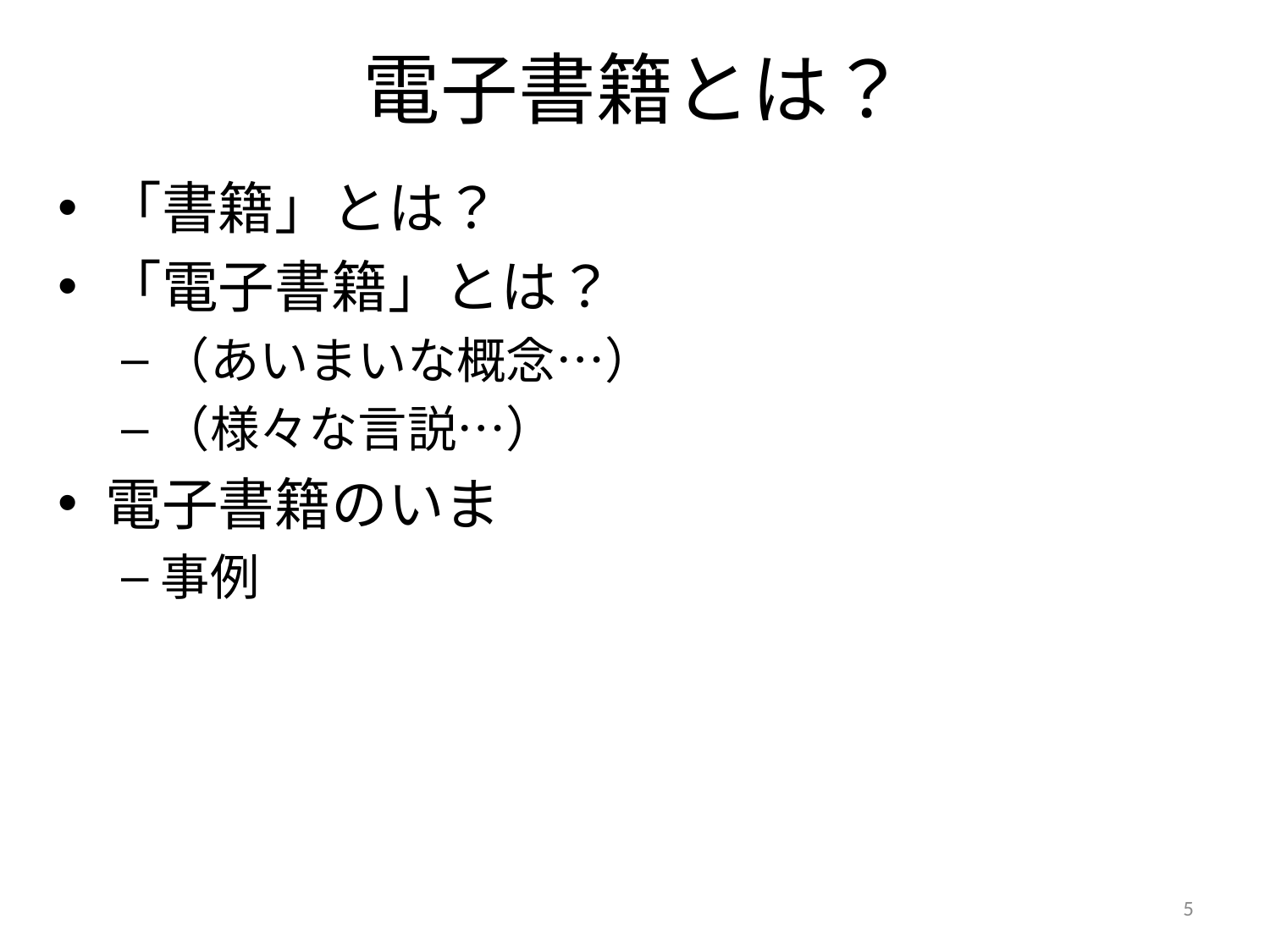

# 電子書籍とは？
「書籍」とは？
「電子書籍」とは？
（あいまいな概念…）
（様々な言説…）
電子書籍のいま
事例
5